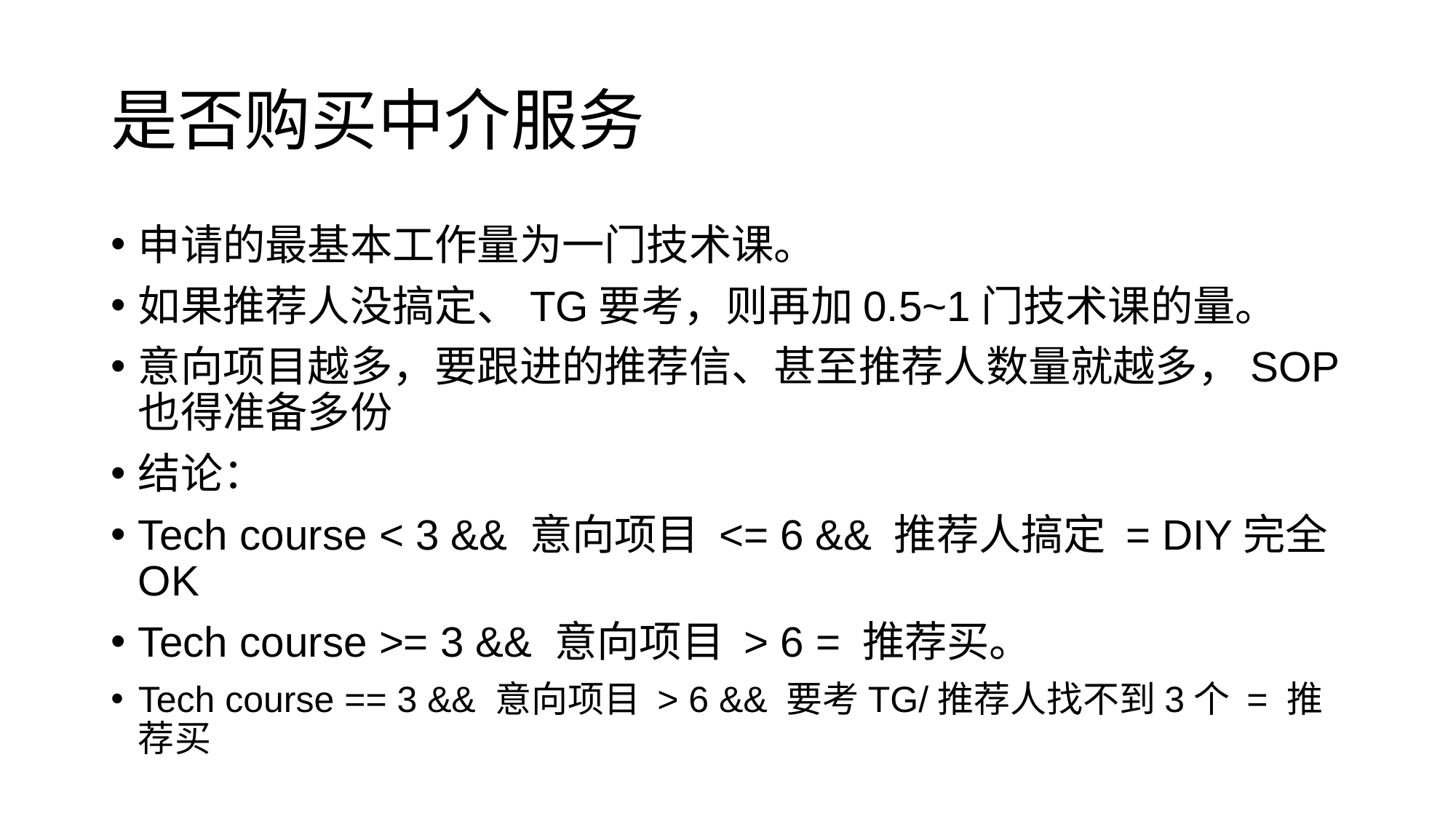

# 是否购买中介服务
申请的最基本工作量为一门技术课。
如果推荐人没搞定、TG要考，则再加0.5~1门技术课的量。
意向项目越多，要跟进的推荐信、甚至推荐人数量就越多，SOP也得准备多份
结论：
Tech course < 3 && 意向项目 <= 6 && 推荐人搞定 = DIY完全OK
Tech course >= 3 && 意向项目 > 6 = 推荐买。
Tech course == 3 && 意向项目 > 6 && 要考TG/推荐人找不到3个 = 推荐买